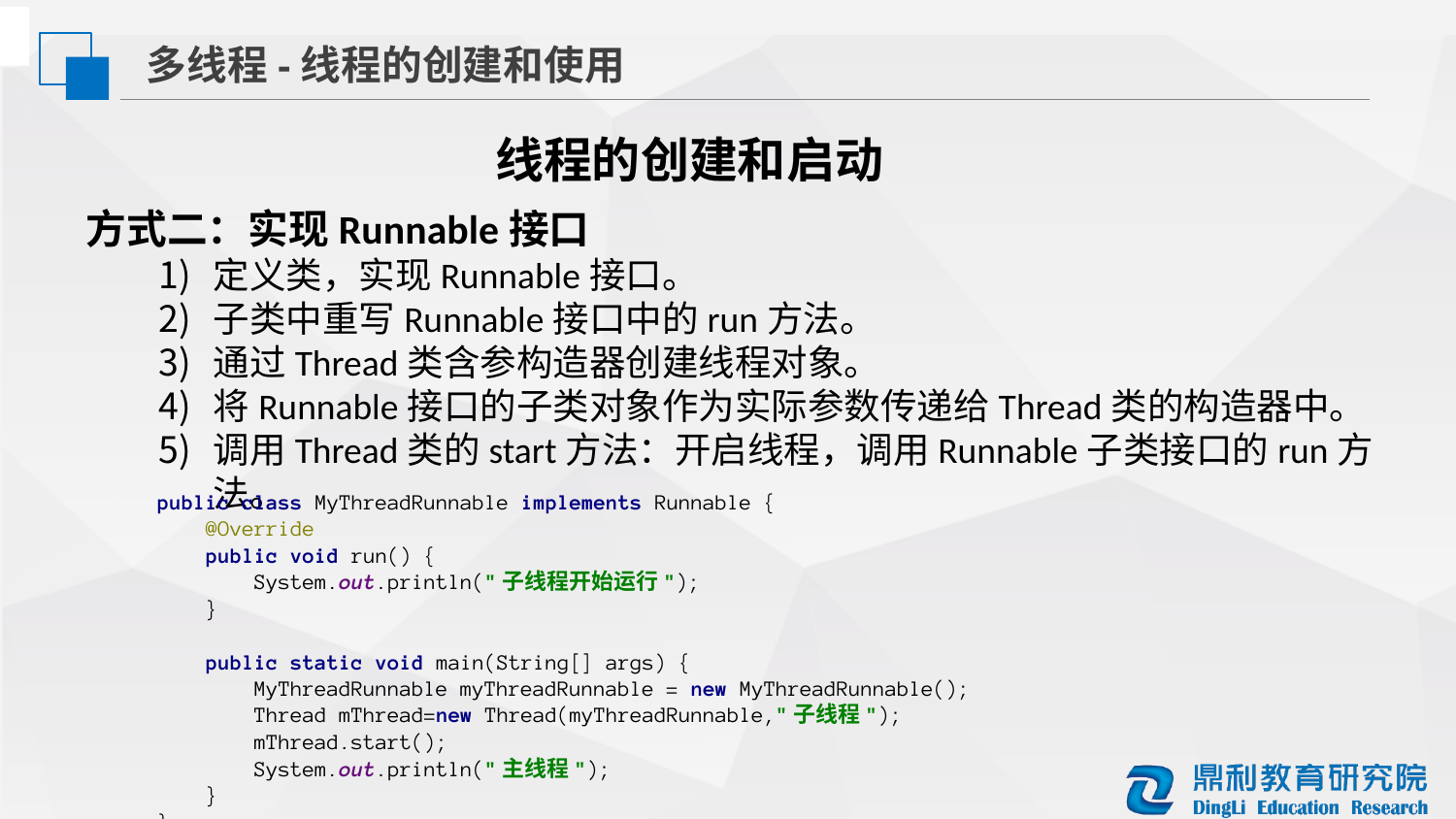

多线程-线程的创建和使用
线程的创建和启动
方式二：实现Runnable接口
定义类，实现Runnable接口。
子类中重写Runnable接口中的run方法。
通过Thread类含参构造器创建线程对象。
将Runnable接口的子类对象作为实际参数传递给Thread类的构造器中。
调用Thread类的start方法：开启线程，调用Runnable子类接口的run方法。
public class MyThreadRunnable implements Runnable {
    @Override
    public void run() {
        System.out.println("子线程开始运行");
    }
    public static void main(String[] args) {
        MyThreadRunnable myThreadRunnable = new MyThreadRunnable();
        Thread mThread=new Thread(myThreadRunnable,"子线程");
        mThread.start();
        System.out.println("主线程");
    }
}